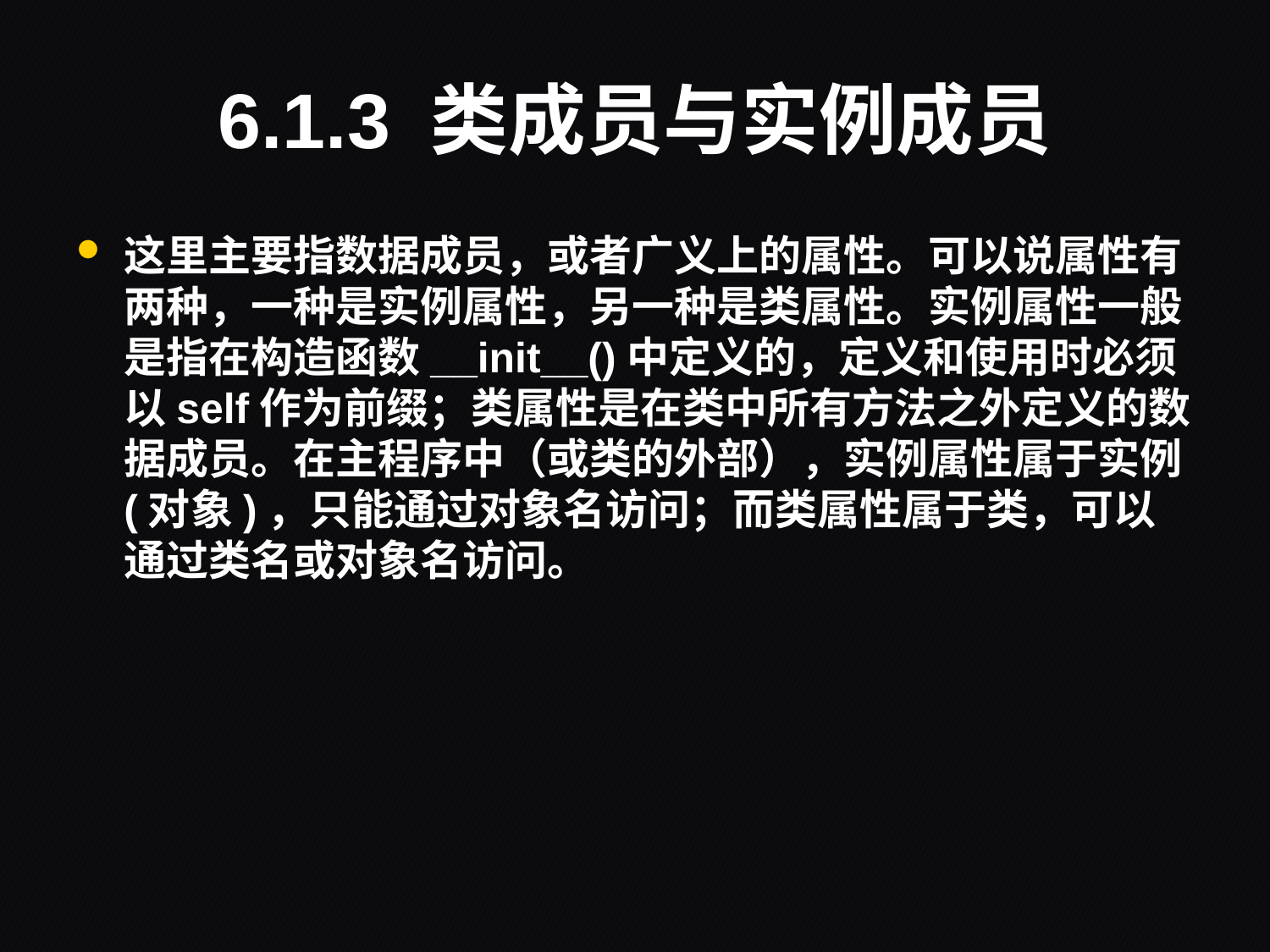

# 6.1.3 类成员与实例成员
这里主要指数据成员，或者广义上的属性。可以说属性有两种，一种是实例属性，另一种是类属性。实例属性一般是指在构造函数__init__()中定义的，定义和使用时必须以self作为前缀；类属性是在类中所有方法之外定义的数据成员。在主程序中（或类的外部），实例属性属于实例(对象)，只能通过对象名访问；而类属性属于类，可以通过类名或对象名访问。